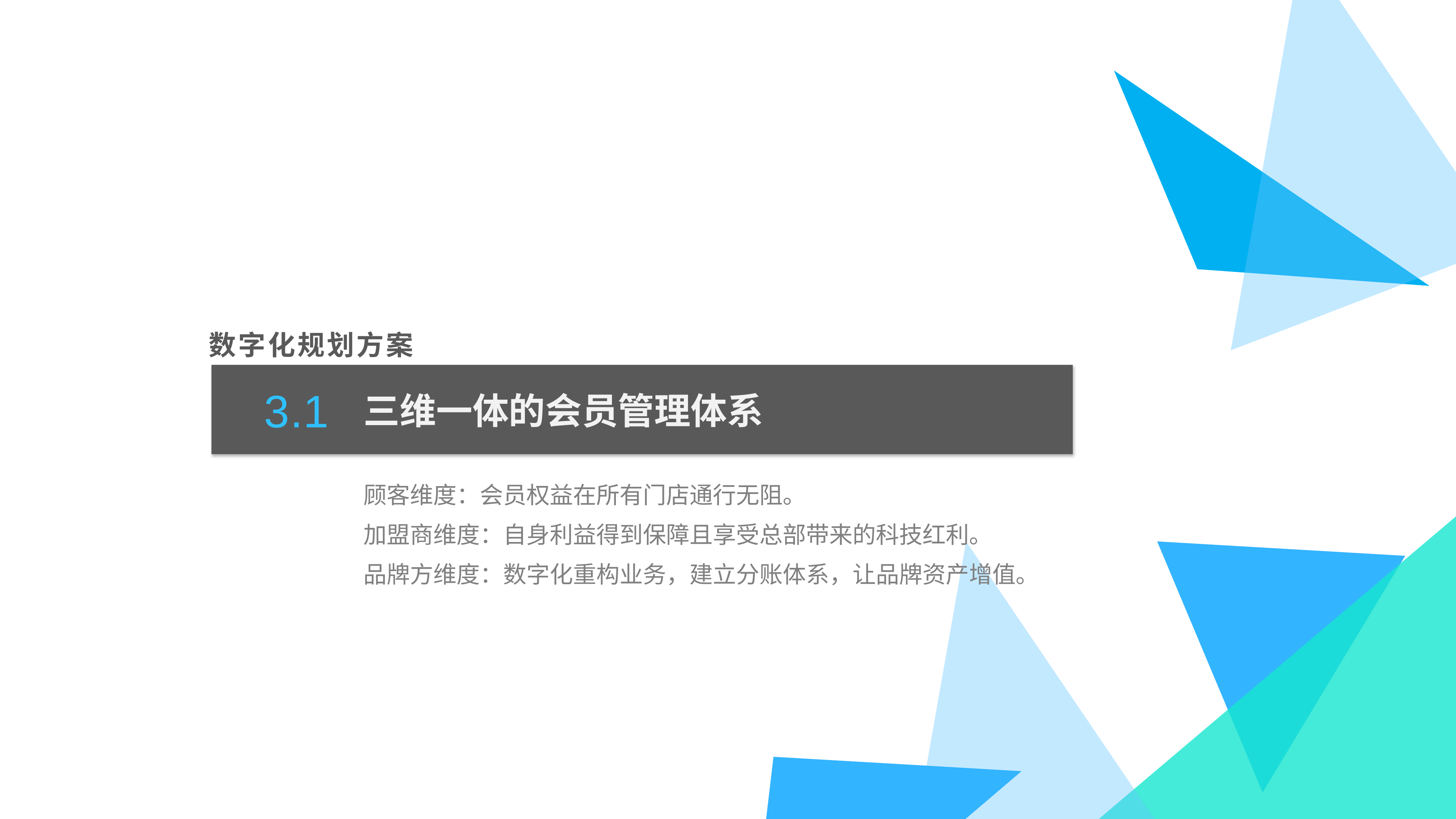

数字化规划方案

3.1
# 三维一体的会员管理体系
顾客维度：会员权益在所有门店通行无阻。
加盟商维度：自身利益得到保障且享受总部带来的科技红利。
品牌方维度：数字化重构业务，建立分账体系，让品牌资产增值。